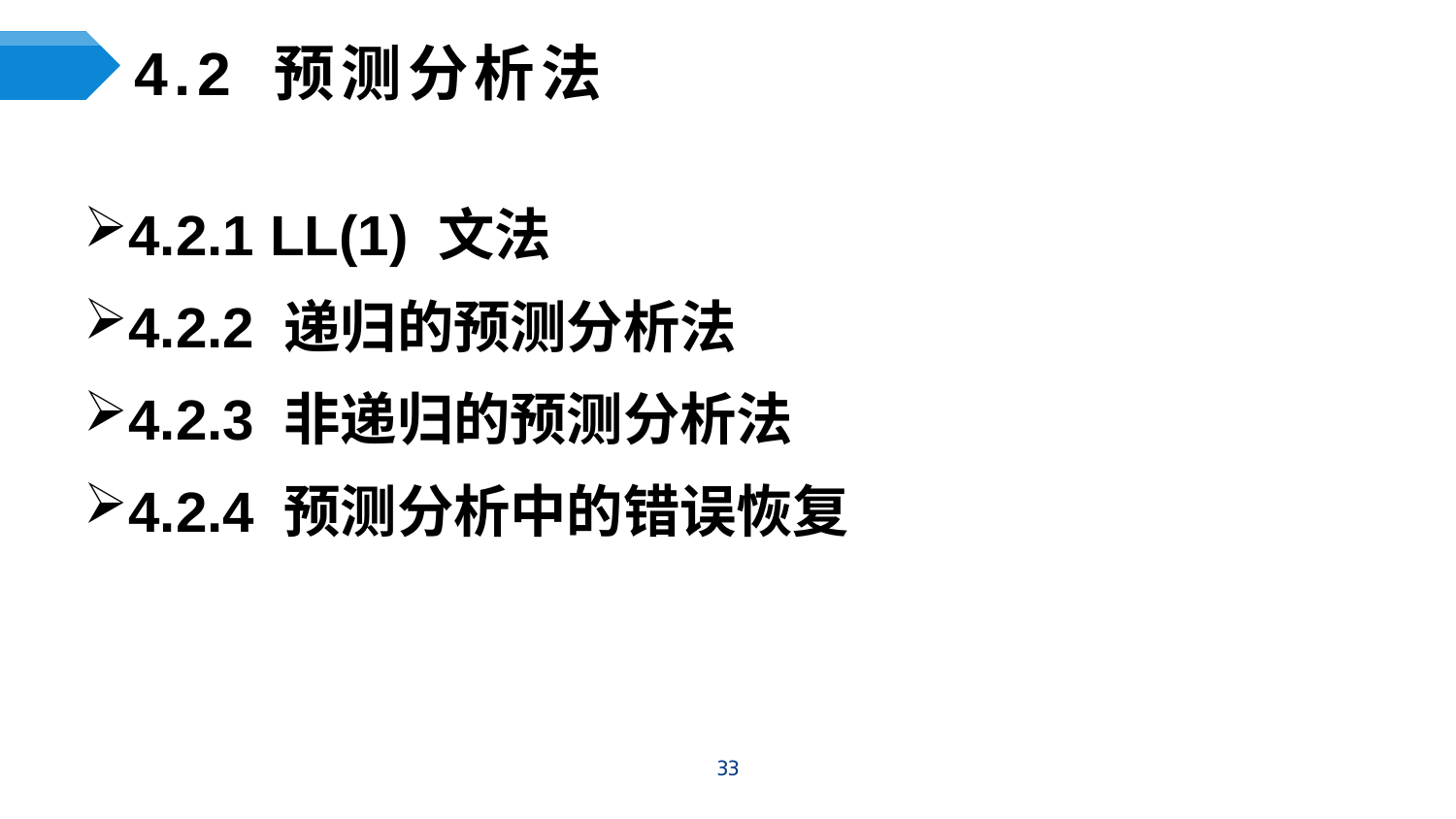

# 4.2 预测分析法
4.2.1 LL(1) 文法
4.2.2 递归的预测分析法
4.2.3 非递归的预测分析法
4.2.4 预测分析中的错误恢复

33